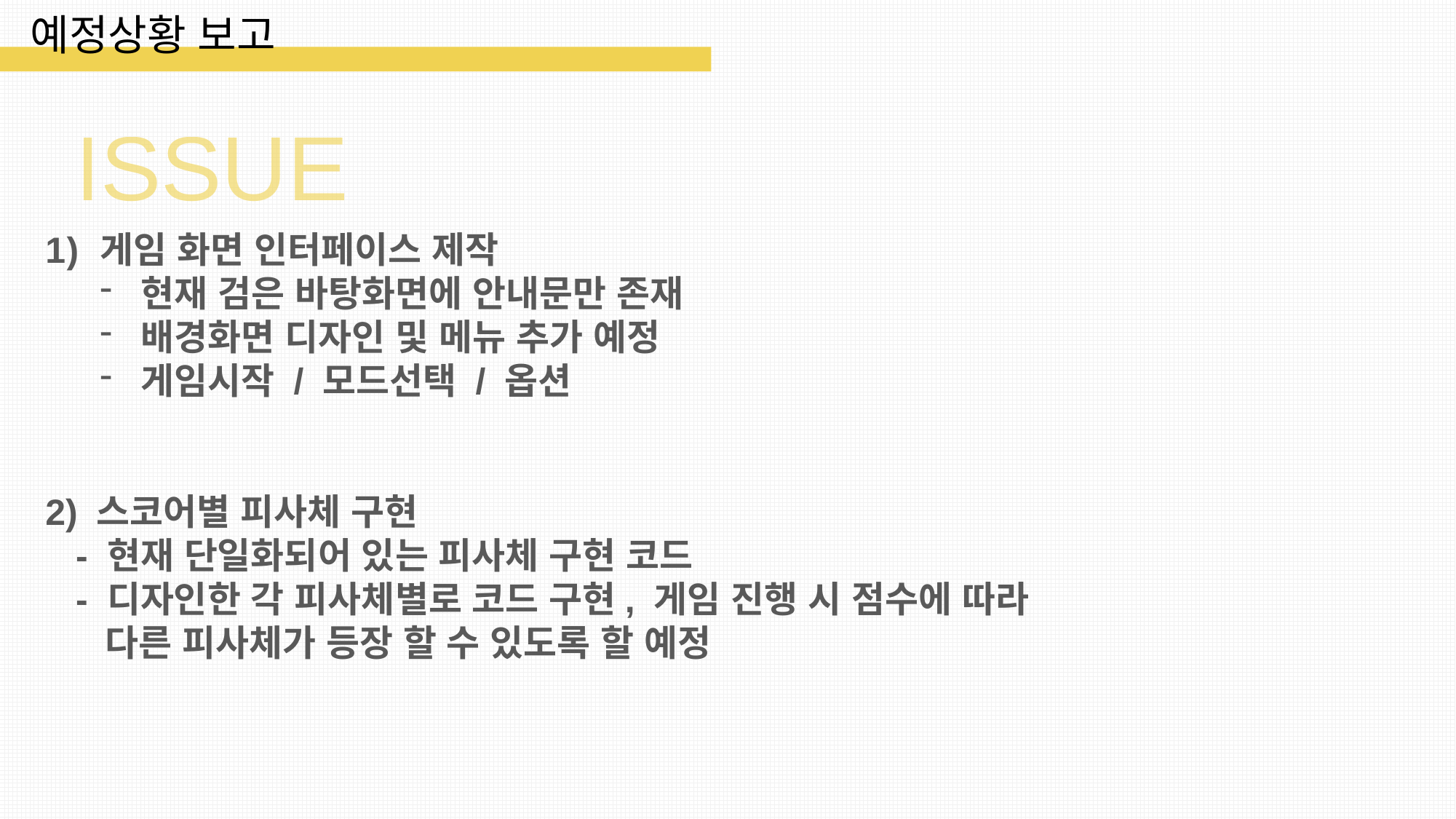

예정상황 보고

ISSUE
게임 화면 인터페이스 제작
현재 검은 바탕화면에 안내문만 존재
배경화면 디자인 및 메뉴 추가 예정
게임시작 / 모드선택 / 옵션

2) 스코어별 피사체 구현
   - 현재 단일화되어 있는 피사체 구현 코드
   - 디자인한 각 피사체별로 코드 구현, 게임 진행 시 점수에 따라
     다른 피사체가 등장 할 수 있도록 할 예정